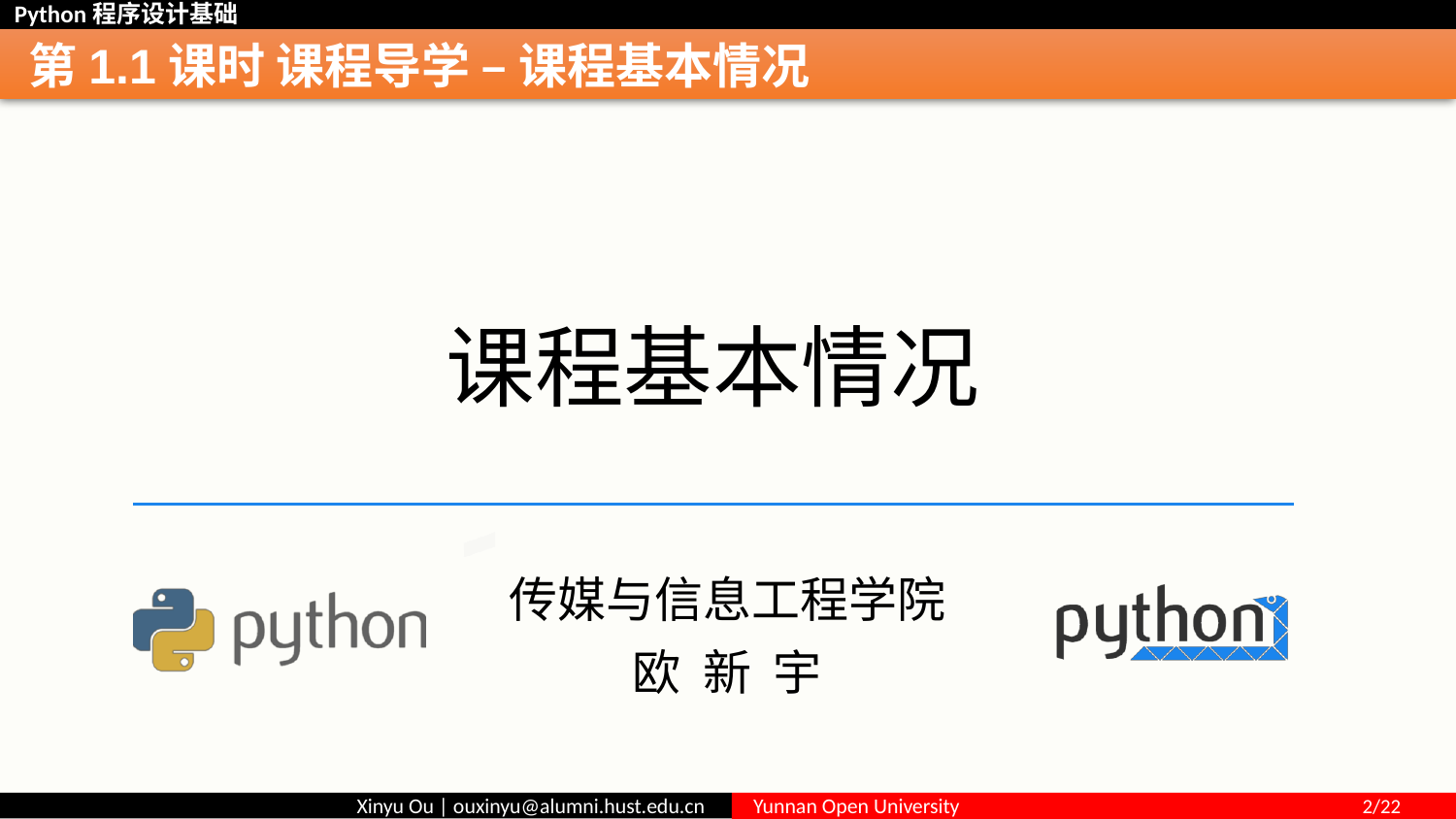

# 第1.1课时 课程导学 – 课程基本情况
课程基本情况

传媒与信息工程学院
欧  新  宇